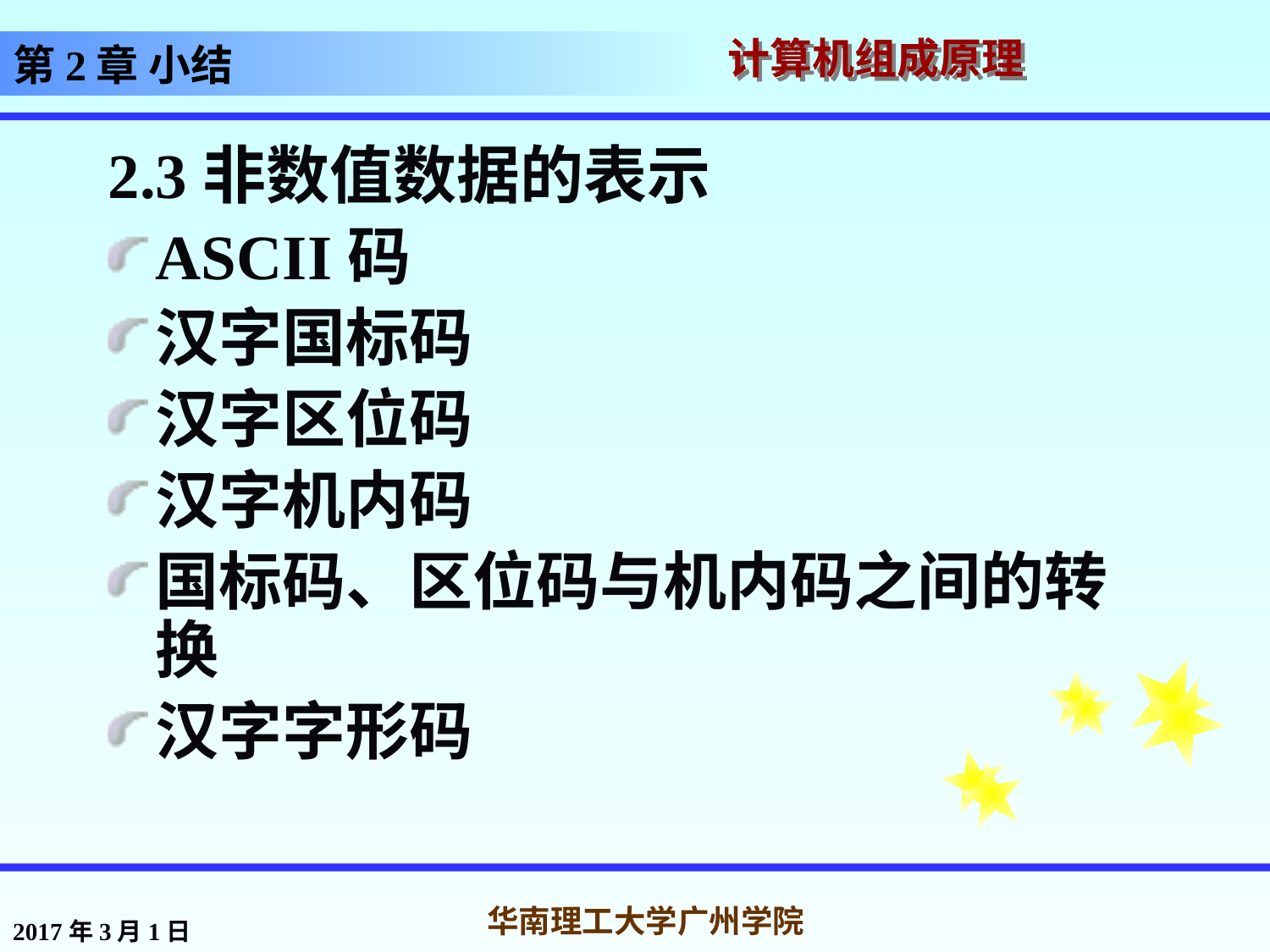

# 第2章 小结
2.3非数值数据的表示
ASCII码
汉字国标码
汉字区位码
汉字机内码
国标码、区位码与机内码之间的转换
汉字字形码
2017年3月1日
华南理工大学广州学院